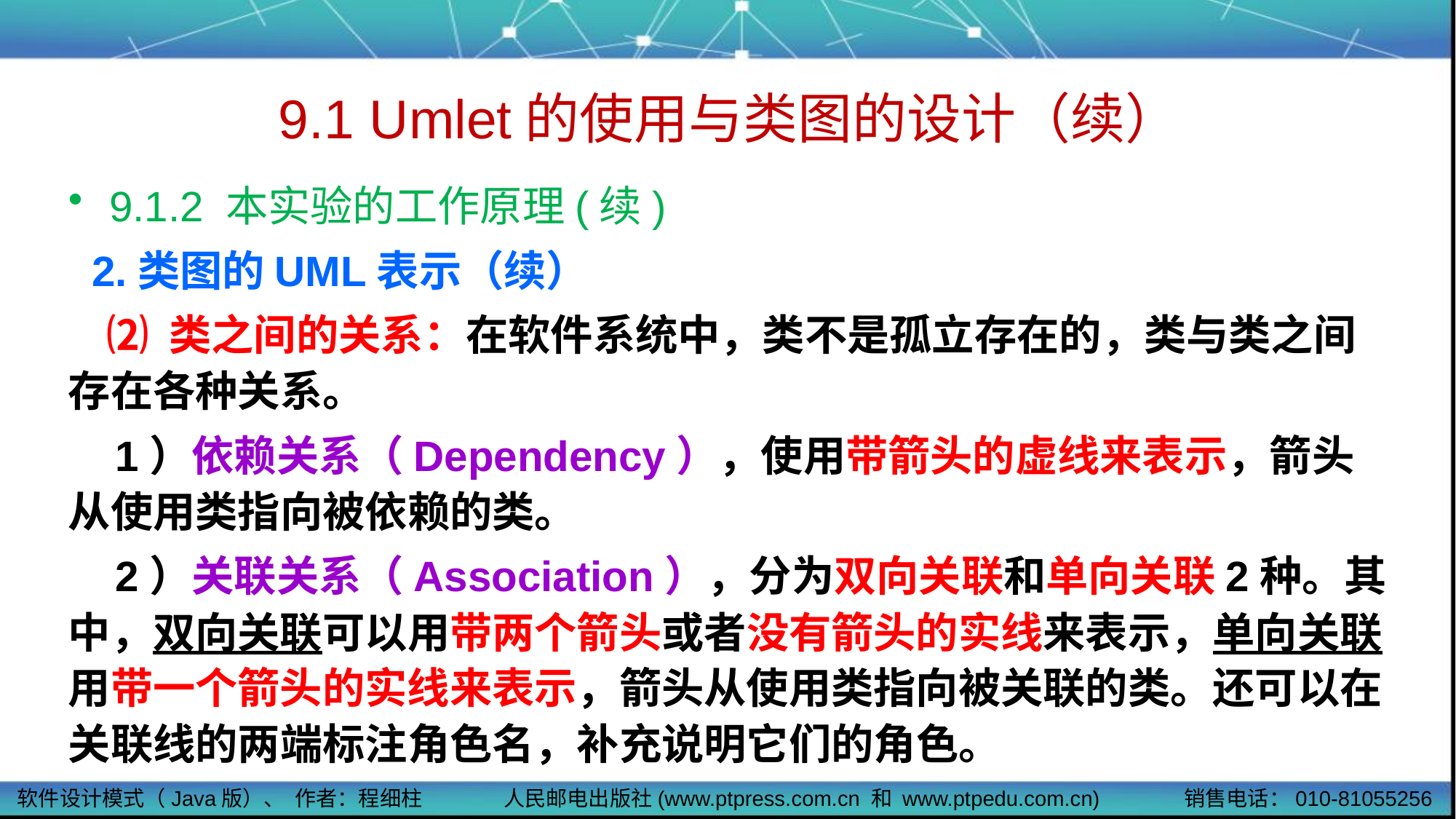

# 9.1 Umlet的使用与类图的设计（续）
9.1.2 本实验的工作原理(续)
  2.类图的UML表示（续）
    ⑵ 类之间的关系：在软件系统中，类不是孤立存在的，类与类之间存在各种关系。
    1）依赖关系（Dependency），使用带箭头的虚线来表示，箭头从使用类指向被依赖的类。
    2）关联关系（Association），分为双向关联和单向关联2种。其中，双向关联可以用带两个箭头或者没有箭头的实线来表示，单向关联用带一个箭头的实线来表示，箭头从使用类指向被关联的类。还可以在关联线的两端标注角色名，补充说明它们的角色。
软件设计模式（Java版）、  作者：程细柱
人民邮电出版社(www.ptpress.com.cn 和 www.ptpedu.com.cn)
销售电话：010-81055256